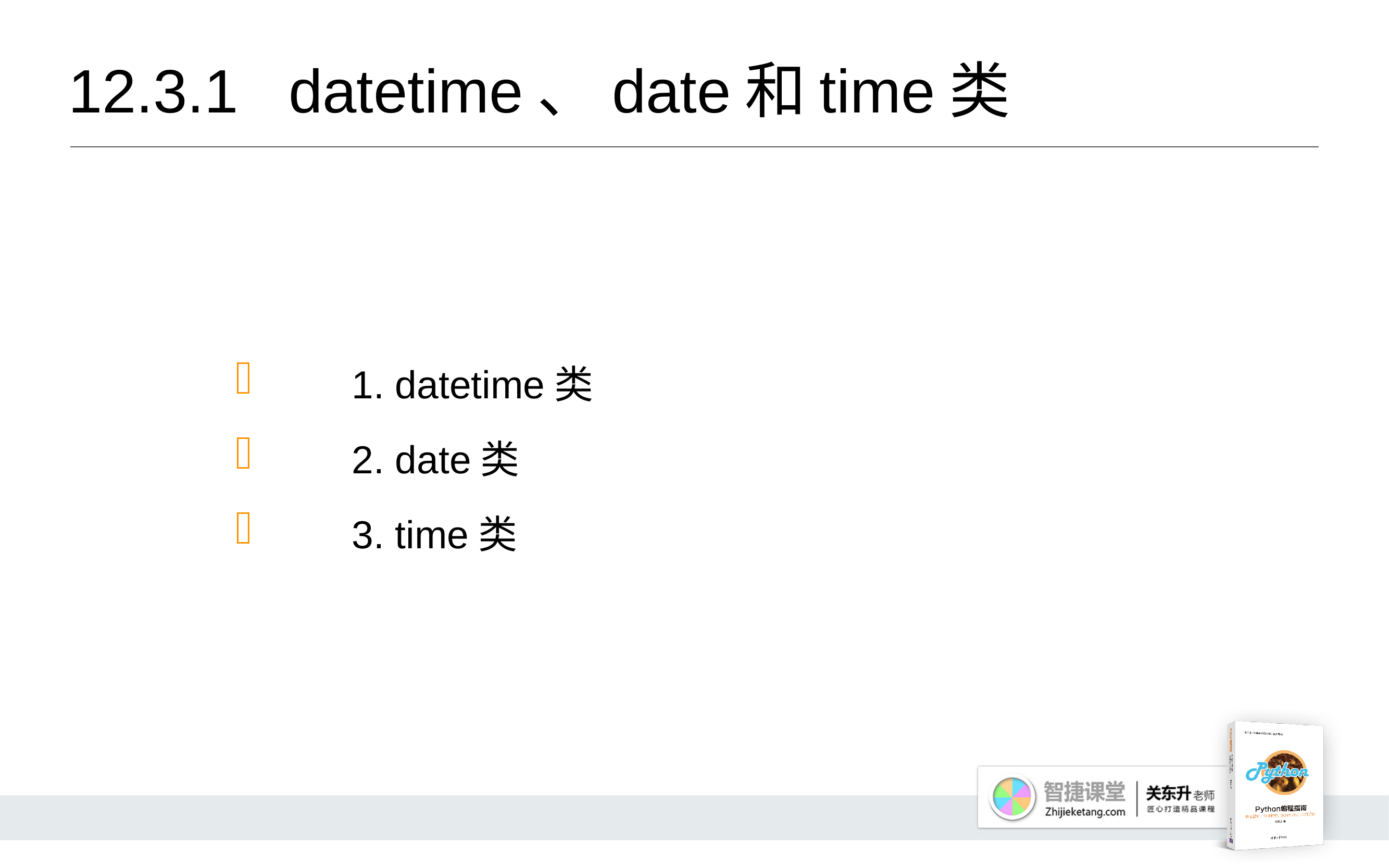

# 12.3.1 	datetime、date和time类
	1. datetime类
	2. date类
	3. time类